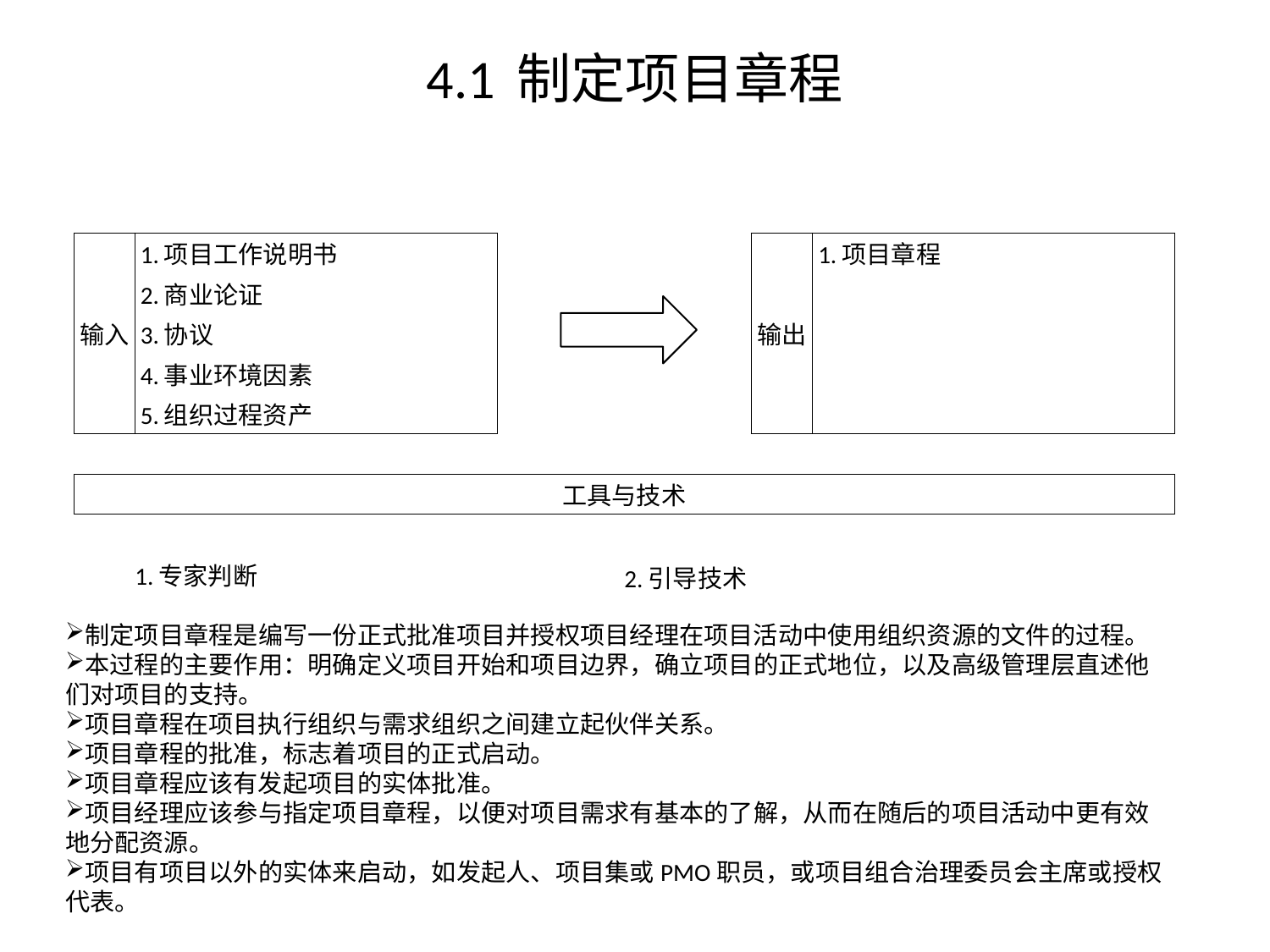

# 4.1 制定项目章程
| 输入 | 1.项目工作说明书 |  |  | 输出 | 1.项目章程 |
| --- | --- | --- | --- | --- | --- |
|  | 2.商业论证 |  |  |  |  |
|  | 3.协议 |  |  |  |  |
|  | 4.事业环境因素 |  |  |  |  |
|  | 5.组织过程资产 |  |  |  |  |
|  |  |  |  |  |  |
| 工具与技术 |  |  |  |  |  |
|  |  |  |  |  |  |
|  | 1.专家判断 |  | 2.引导技术 |  |  |

制定项目章程是编写一份正式批准项目并授权项目经理在项目活动中使用组织资源的文件的过程。
本过程的主要作用：明确定义项目开始和项目边界，确立项目的正式地位，以及高级管理层直述他们对项目的支持。
项目章程在项目执行组织与需求组织之间建立起伙伴关系。
项目章程的批准，标志着项目的正式启动。
项目章程应该有发起项目的实体批准。
项目经理应该参与指定项目章程，以便对项目需求有基本的了解，从而在随后的项目活动中更有效地分配资源。
项目有项目以外的实体来启动，如发起人、项目集或PMO职员，或项目组合治理委员会主席或授权代表。